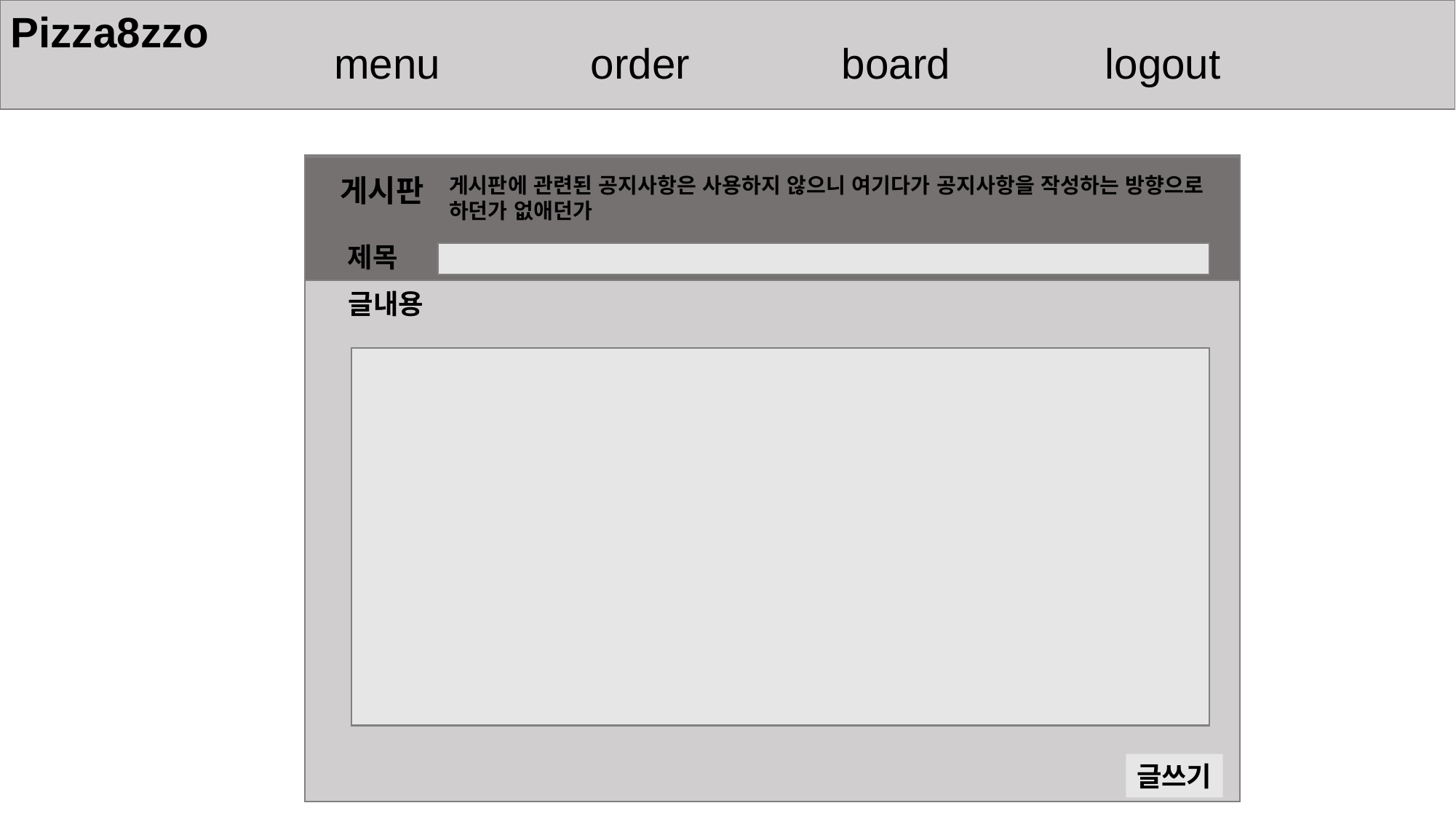

Pizza8zzo

menu
order
board
logout

게시판
게시판에 관련된 공지사항은 사용하지 않으니 여기다가 공지사항을 작성하는 방향으로 하던가 없애던가
제목

글내용

글쓰기